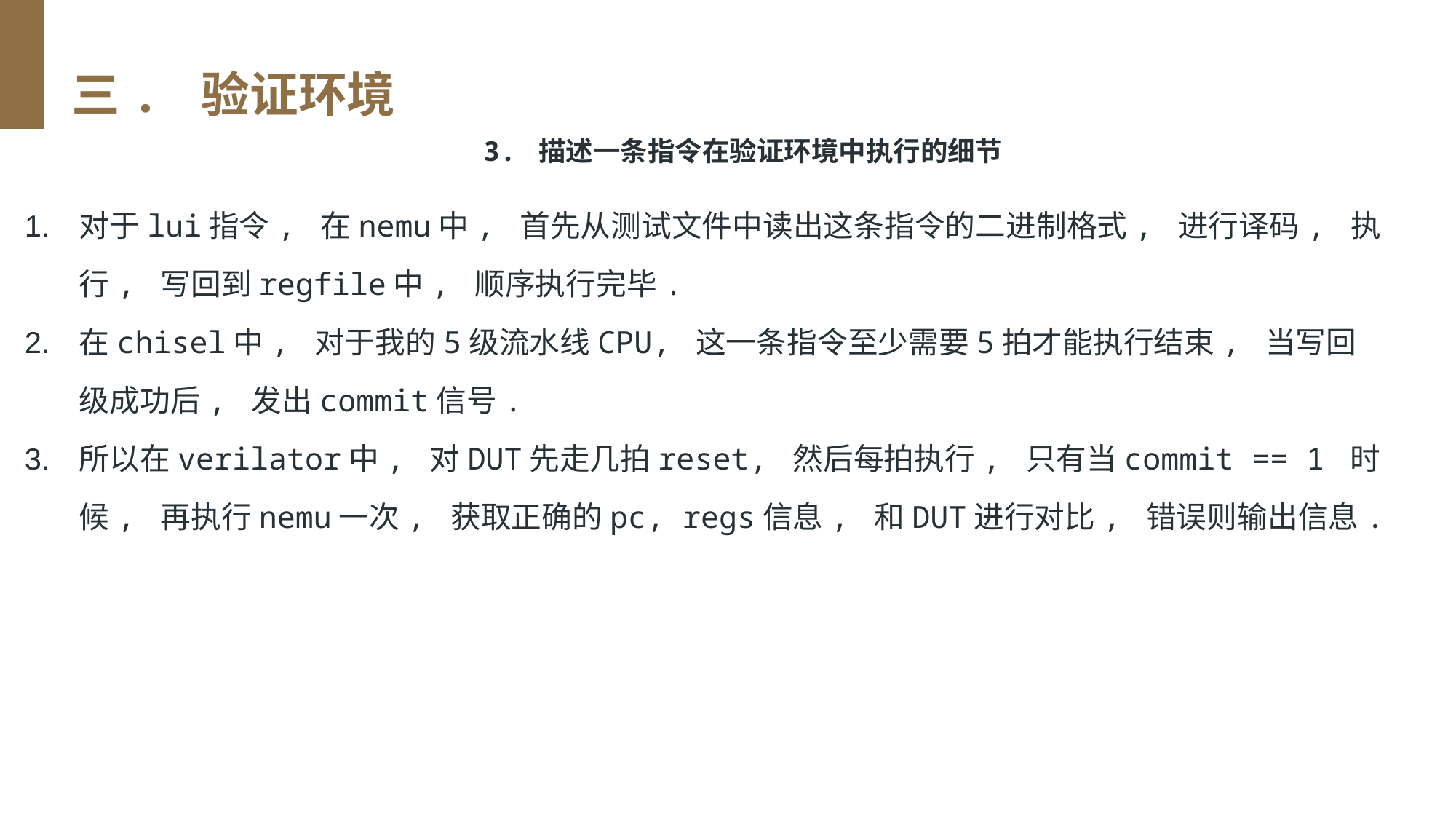

三. 验证环境
3. 描述一条指令在验证环境中执行的细节
对于lui指令, 在nemu中, 首先从测试文件中读出这条指令的二进制格式, 进行译码, 执行, 写回到regfile中, 顺序执行完毕.
在chisel中, 对于我的5级流水线CPU, 这一条指令至少需要5拍才能执行结束, 当写回级成功后, 发出commit信号.
所以在verilator中, 对DUT先走几拍reset, 然后每拍执行, 只有当commit == 1 时候, 再执行nemu一次, 获取正确的pc, regs信息, 和DUT进行对比, 错误则输出信息.

11